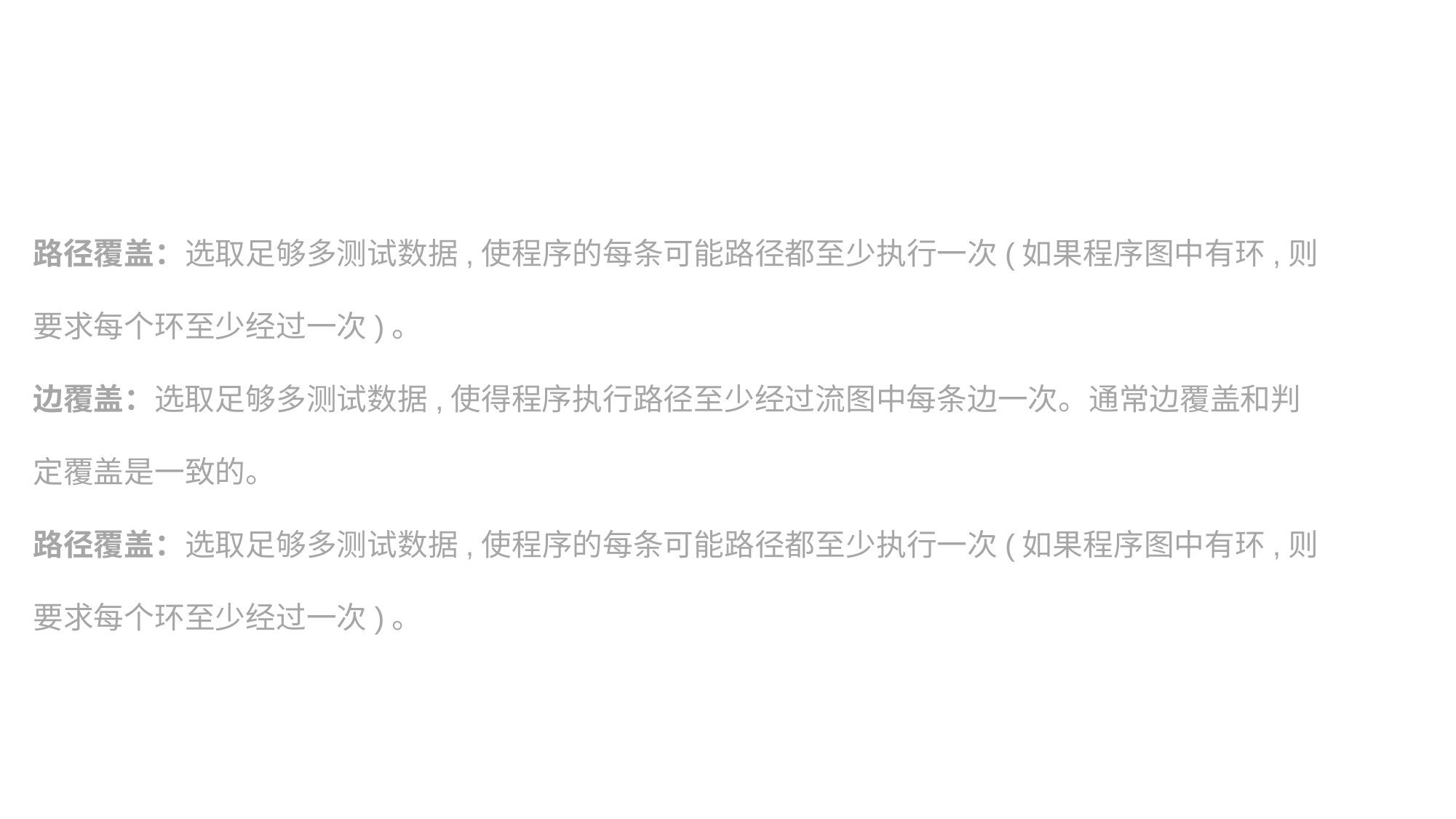

路径覆盖：选取足够多测试数据,使程序的每条可能路径都至少执行一次(如果程序图中有环,则要求每个环至少经过一次)。
边覆盖：选取足够多测试数据,使得程序执行路径至少经过流图中每条边一次。通常边覆盖和判定覆盖是一致的。
路径覆盖：选取足够多测试数据,使程序的每条可能路径都至少执行一次(如果程序图中有环,则要求每个环至少经过一次)。